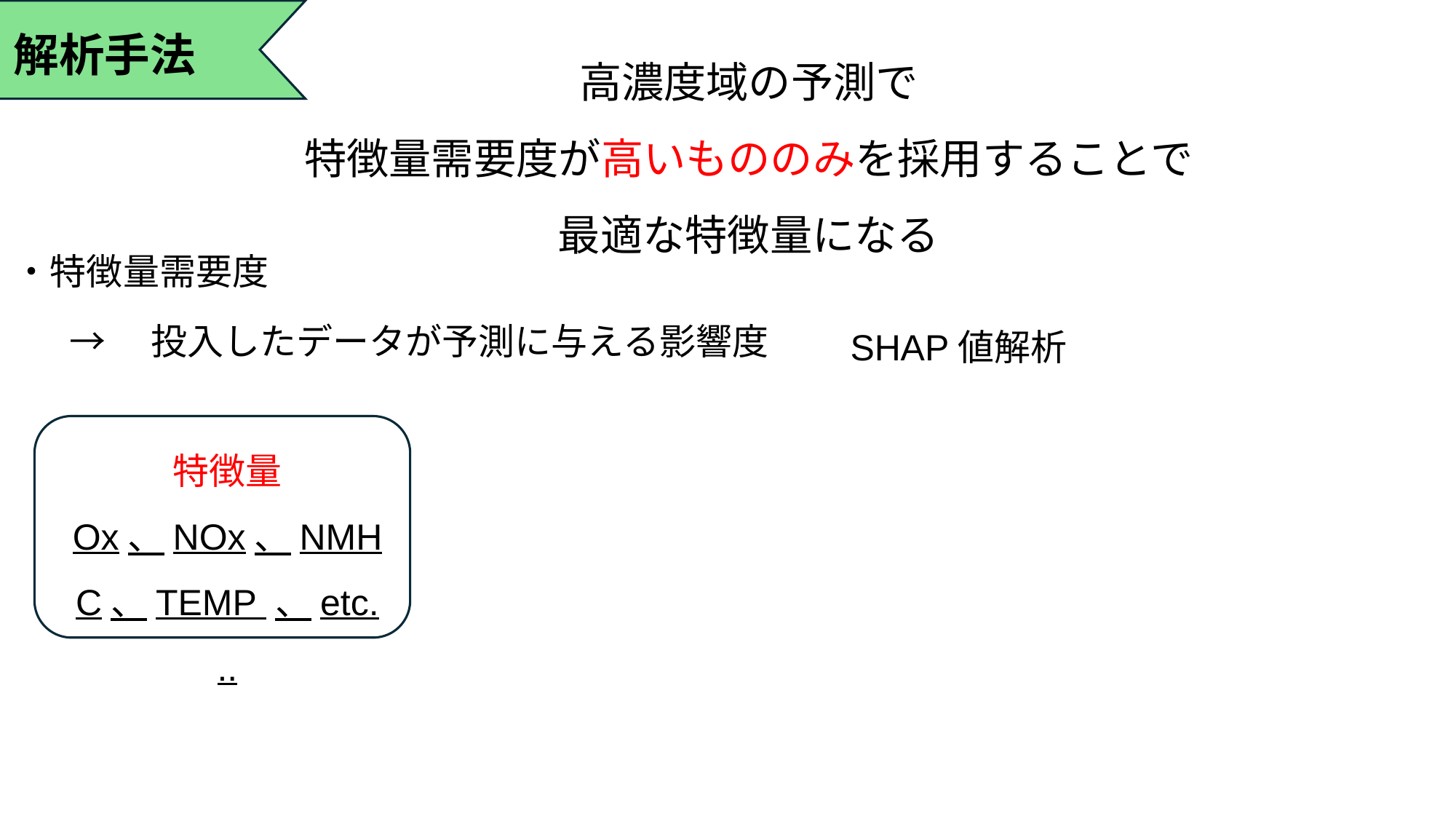

解析手法
高濃度域の予測で
特徴量需要度が高いもののみを採用することで
最適な特徴量になる
・特徴量需要度
→　投入したデータが予測に与える影響度
SHAP値解析

特徴量
Ox、NOx、NMHC、TEMP 、etc...